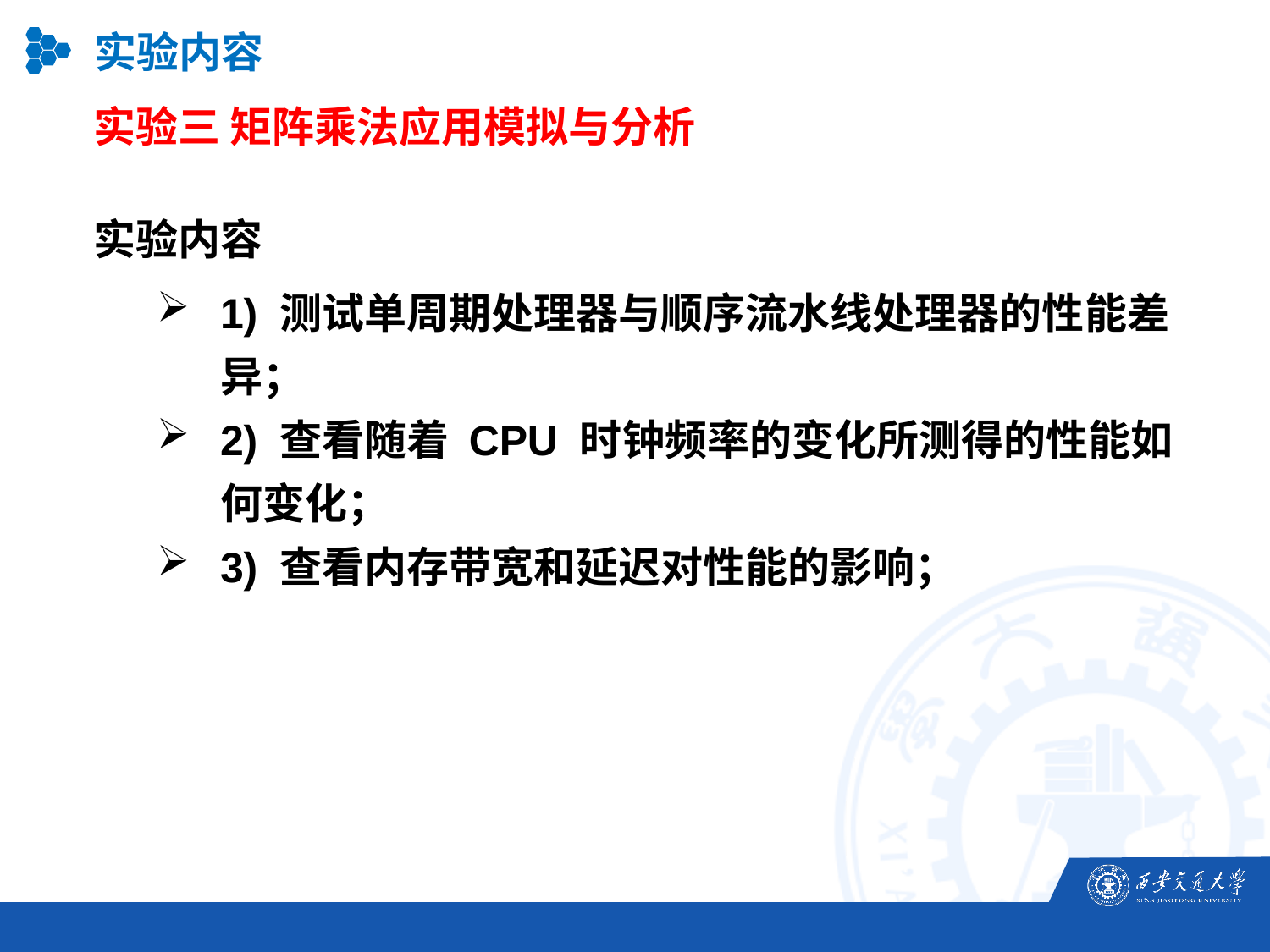

实验内容
实验三 矩阵乘法应用模拟与分析

实验内容
1) 测试单周期处理器与顺序流水线处理器的性能差异；
2) 查看随着 CPU 时钟频率的变化所测得的性能如何变化；
3) 查看内存带宽和延迟对性能的影响；